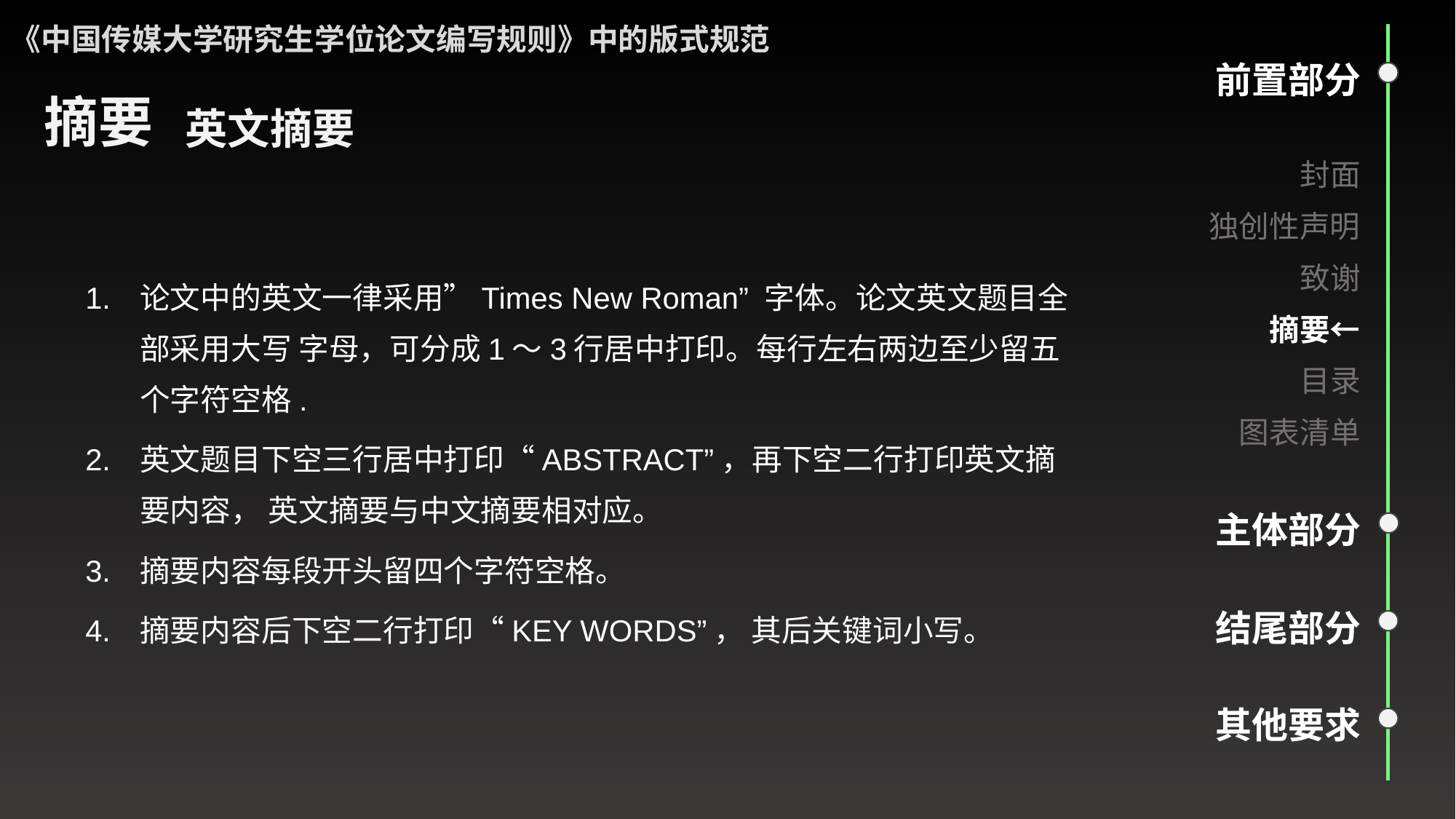

《中国传媒大学研究生学位论文编写规则》中的版式规范
前置部分

摘要
英文摘要
封面
独创性声明
致谢
论文中的英文一律采用”Times New Roman” 字体。论文英文题目全部采用大写 字母，可分成1～3行居中打印。每行左右两边至少留五个字符空格.
英文题目下空三行居中打印“ABSTRACT”，再下空二行打印英文摘要内容， 英文摘要与中文摘要相对应。
摘要内容每段开头留四个字符空格。
摘要内容后下空二行打印“KEY WORDS”， 其后关键词小写。
摘要←
目录
图表清单
主体部分

结尾部分

其他要求